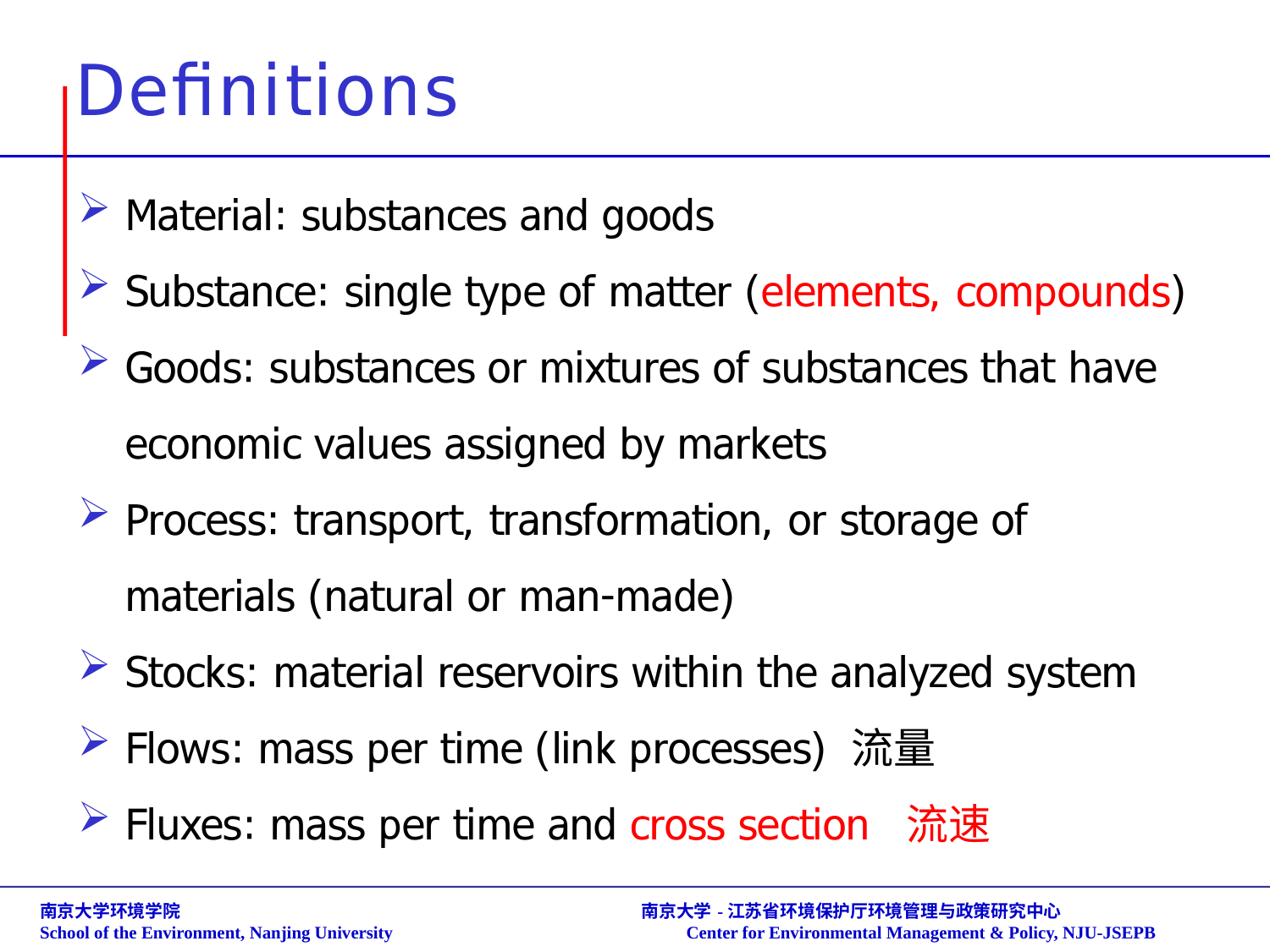

# Definitions
Material: substances and goods
Substance: single type of matter (elements, compounds)
Goods: substances or mixtures of substances that have economic values assigned by markets
Process: transport, transformation, or storage of materials (natural or man-made)
Stocks: material reservoirs within the analyzed system
Flows: mass per time (link processes) 流量
Fluxes: mass per time and cross section  流速